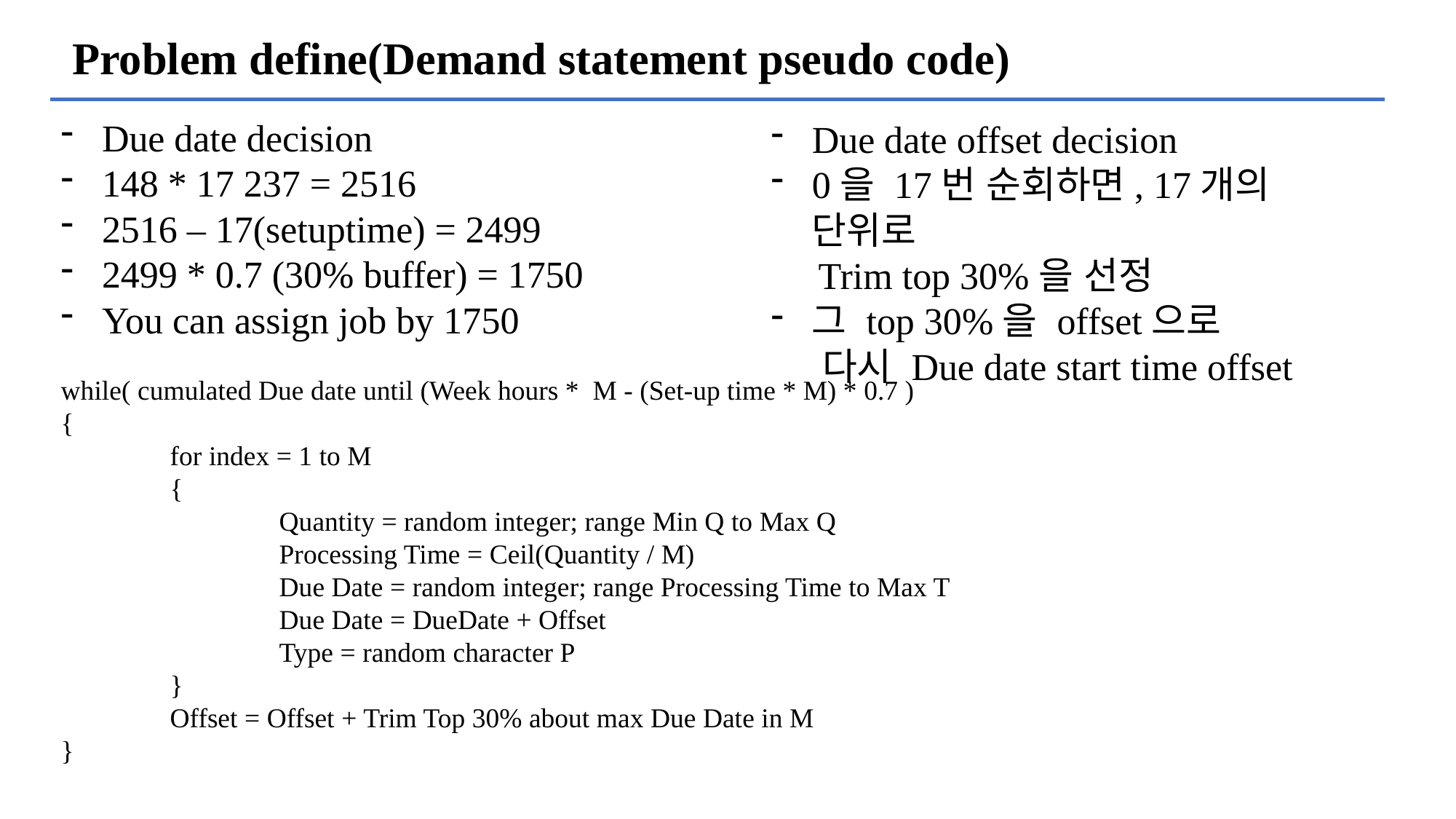

Problem define(Demand statement pseudo code)
Due date decision
148 * 17 237 = 2516
2516 – 17(setuptime) = 2499
2499 * 0.7 (30% buffer) = 1750
You can assign job by 1750
Due date offset decision
0을 17번 순회하면, 17개의 단위로
     Trim top 30%을 선정
그 top 30%을 offset으로
    다시 Due date start time offset
while( cumulated Due date until (Week hours *  M - (Set-up time * M) * 0.7 )
{
	for index = 1 to M
	{
		Quantity = random integer; range Min Q to Max Q
		Processing Time = Ceil(Quantity / M)
		Due Date = random integer; range Processing Time to Max T
		Due Date = DueDate + Offset
		Type = random character P
	}
	Offset = Offset + Trim Top 30% about max Due Date in M
}